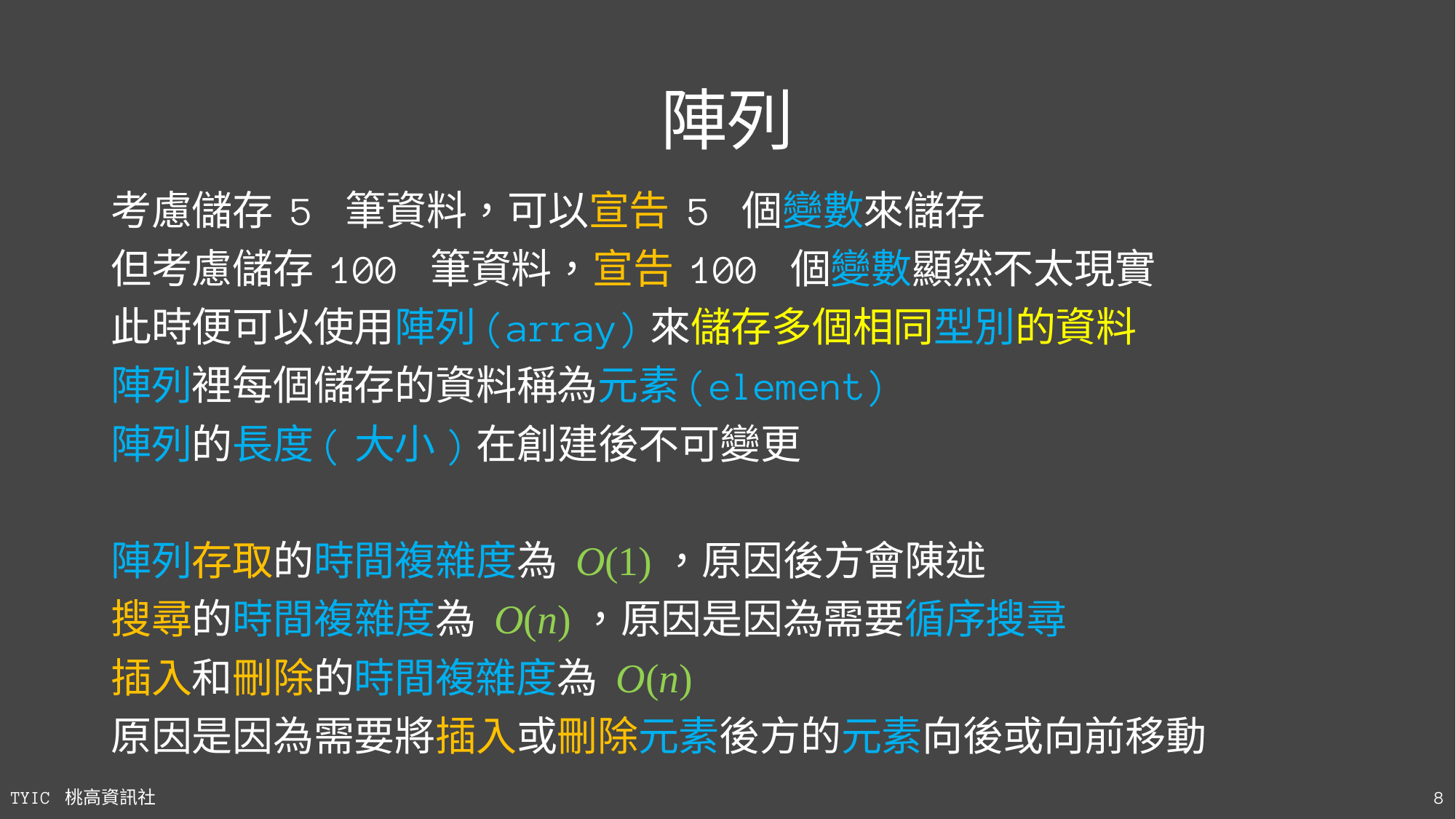

# 陣列
考慮儲存 5 筆資料，可以宣告 5 個變數來儲存
但考慮儲存 100 筆資料，宣告 100 個變數顯然不太現實
此時便可以使用陣列(array)來儲存多個相同型別的資料
陣列裡每個儲存的資料稱為元素(element)
陣列的長度(大小)在創建後不可變更

陣列存取的時間複雜度為 O(1)，原因後方會陳述
搜尋的時間複雜度為 O(n)，原因是因為需要循序搜尋
插入和刪除的時間複雜度為 O(n)
原因是因為需要將插入或刪除元素後方的元素向後或向前移動